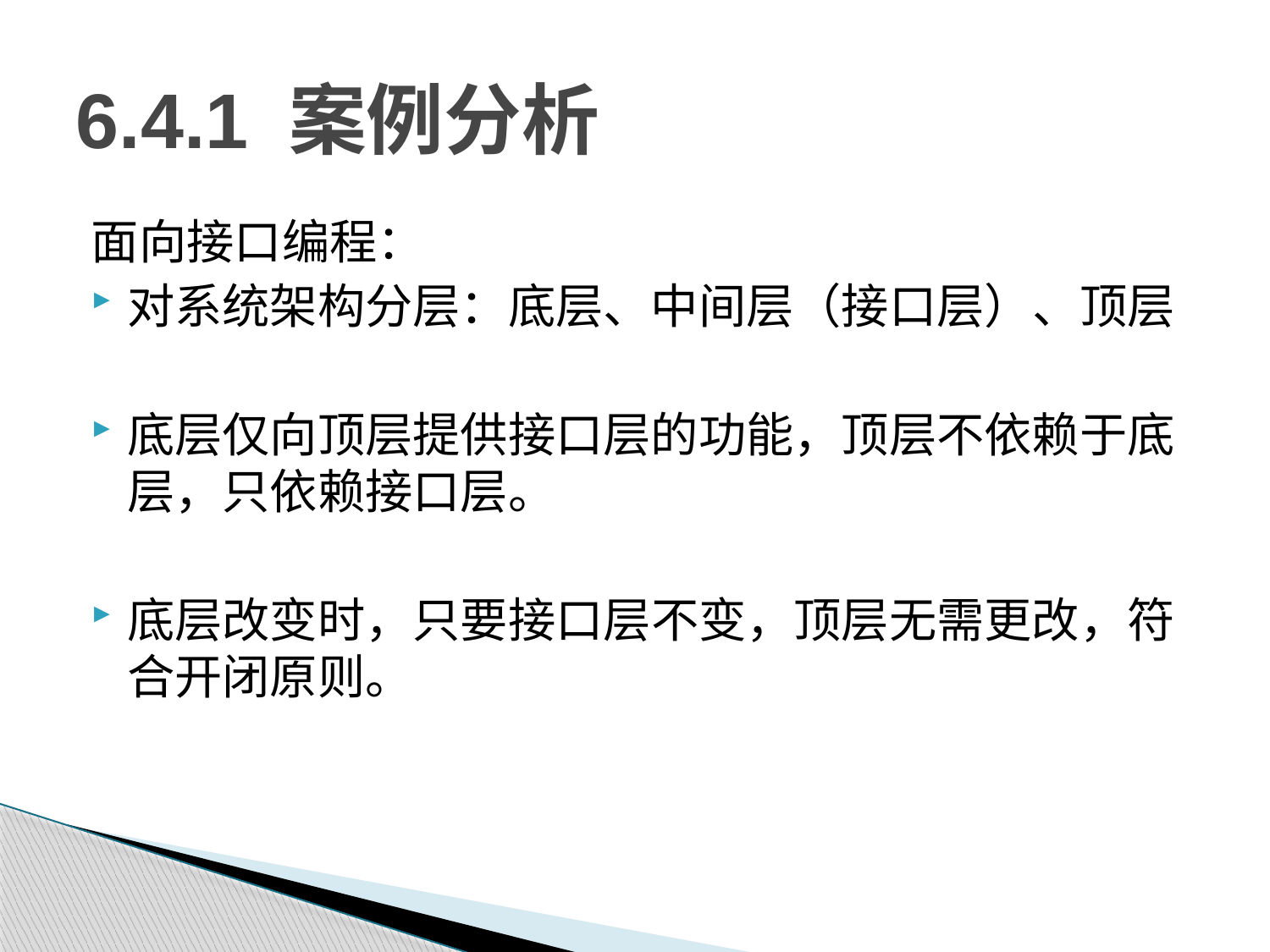

# 6.4.1 案例分析
面向接口编程：
对系统架构分层：底层、中间层（接口层）、顶层

底层仅向顶层提供接口层的功能，顶层不依赖于底层，只依赖接口层。

底层改变时，只要接口层不变，顶层无需更改，符合开闭原则。